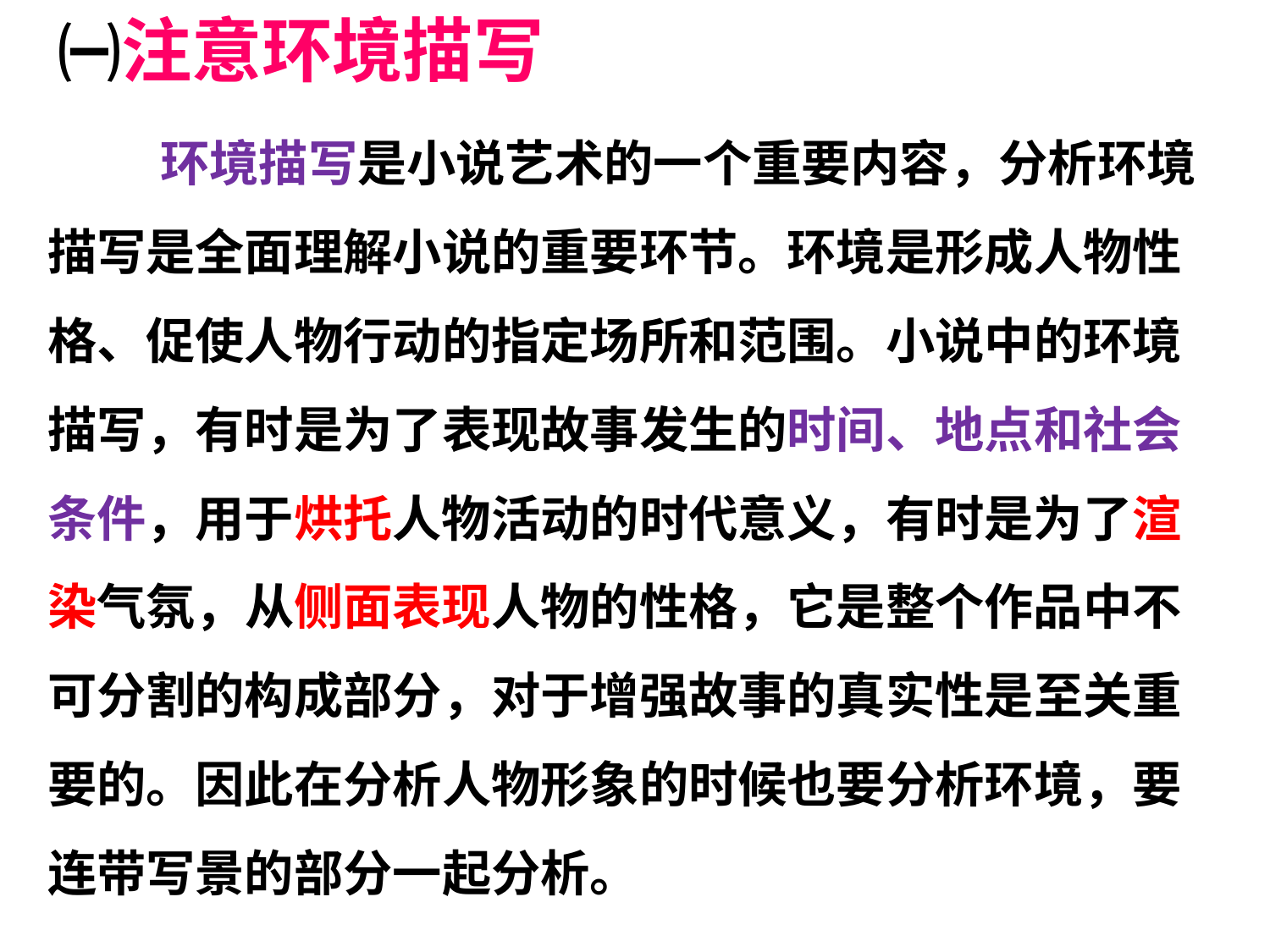

㈠注意环境描写
         环境描写是小说艺术的一个重要内容，分析环境描写是全面理解小说的重要环节。环境是形成人物性格、促使人物行动的指定场所和范围。小说中的环境描写，有时是为了表现故事发生的时间、地点和社会条件，用于烘托人物活动的时代意义，有时是为了渲染气氛，从侧面表现人物的性格，它是整个作品中不可分割的构成部分，对于增强故事的真实性是至关重要的。因此在分析人物形象的时候也要分析环境，要连带写景的部分一起分析。